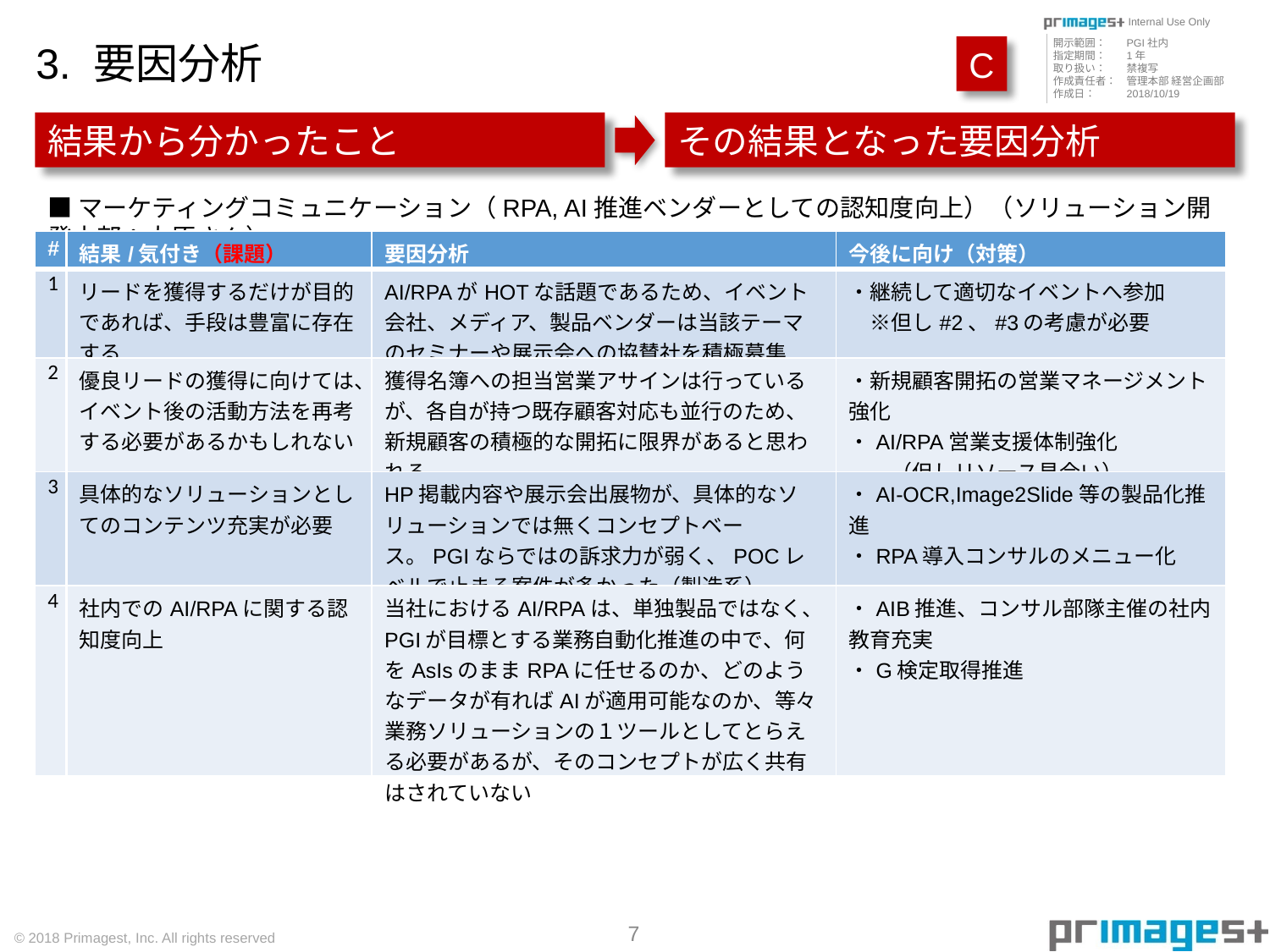

# 3. 要因分析
C
結果から分かったこと
その結果となった要因分析

■マーケティングコミュニケーション（RPA, AI推進ベンダーとしての認知度向上）（ソリューション開発本部：大原さん）
| # | 結果/気付き（課題） | 要因分析 | 今後に向け（対策） |
| --- | --- | --- | --- |
| 1 | リードを獲得するだけが目的であれば、手段は豊富に存在する | AI/RPAがHOTな話題であるため、イベント会社、メディア、製品ベンダーは当該テーマのセミナーや展示会への協賛社を積極募集 | ・継続して適切なイベントへ参加 　※但し#2、#3の考慮が必要 |
| 2 | 優良リードの獲得に向けては、イベント後の活動方法を再考する必要があるかもしれない | 獲得名簿への担当営業アサインは行っているが、各自が持つ既存顧客対応も並行のため、新規顧客の積極的な開拓に限界があると思われる | ・新規顧客開拓の営業マネージメント強化 ・AI/RPA営業支援体制強化 　　（但しリソース見合い） |
| 3 | 具体的なソリューションとしてのコンテンツ充実が必要 | HP掲載内容や展示会出展物が、具体的なソリューションでは無くコンセプトベース。PGIならではの訴求力が弱く、POCレベルで止まる案件が多かった（製造系） | ・AI-OCR,Image2Slide等の製品化推進 ・RPA導入コンサルのメニュー化 |
| 4 | 社内でのAI/RPAに関する認知度向上 | 当社におけるAI/RPAは、単独製品ではなく、PGIが目標とする業務自動化推進の中で、何をAsIsのままRPAに任せるのか、どのようなデータが有ればAIが適用可能なのか、等々業務ソリューションの１ツールとしてとらえる必要があるが、そのコンセプトが広く共有はされていない | ・AIB推進、コンサル部隊主催の社内教育充実 ・G検定取得推進 |
© 2018 Primagest, Inc. All rights reserved
7